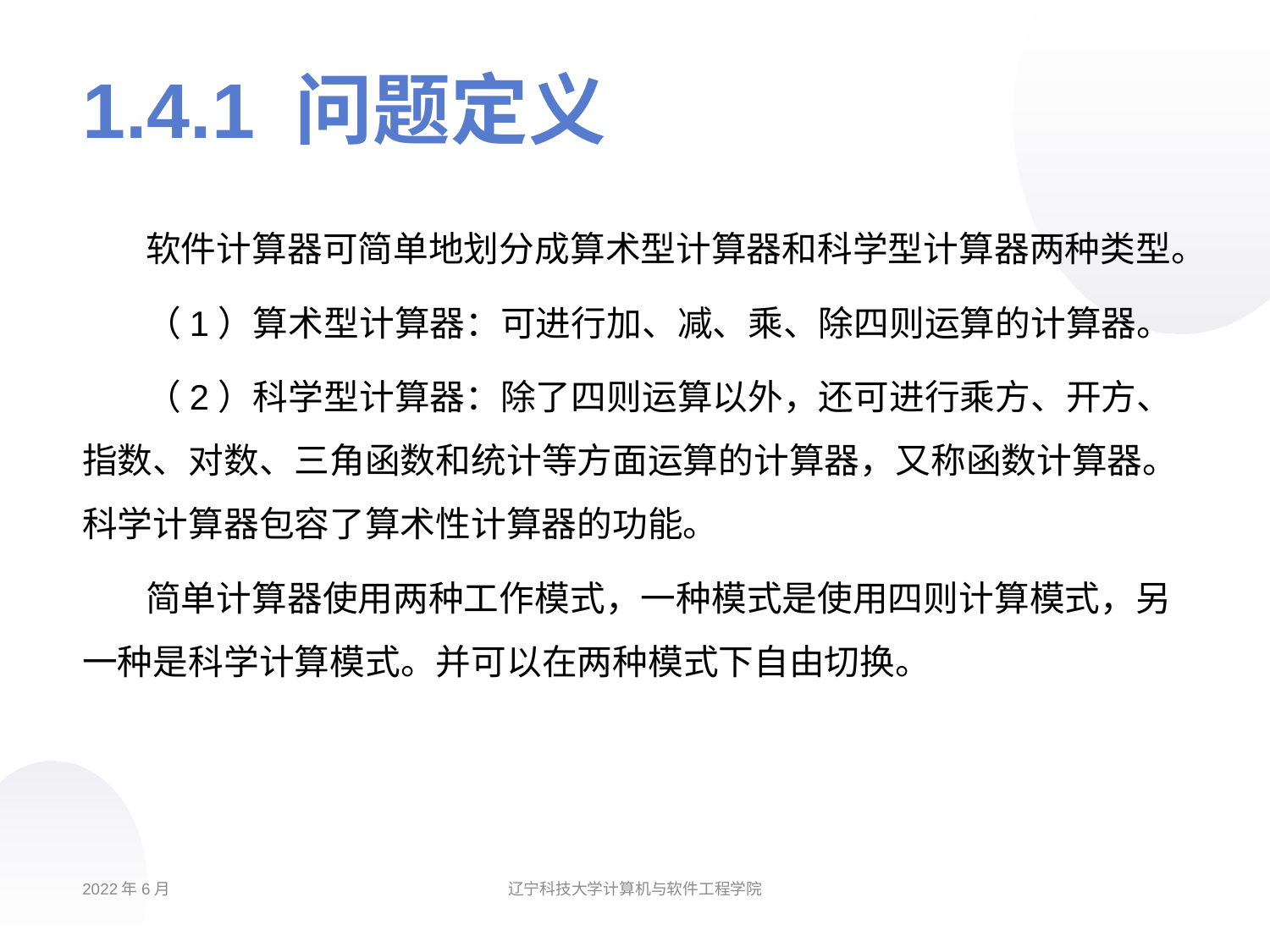

# 1.4.1 问题定义
软件计算器可简单地划分成算术型计算器和科学型计算器两种类型。
（1）算术型计算器：可进行加、减、乘、除四则运算的计算器。
（2）科学型计算器：除了四则运算以外，还可进行乘方、开方、指数、对数、三角函数和统计等方面运算的计算器，又称函数计算器。科学计算器包容了算术性计算器的功能。
简单计算器使用两种工作模式，一种模式是使用四则计算模式，另一种是科学计算模式。并可以在两种模式下自由切换。

2022年6月
辽宁科技大学计算机与软件工程学院
174